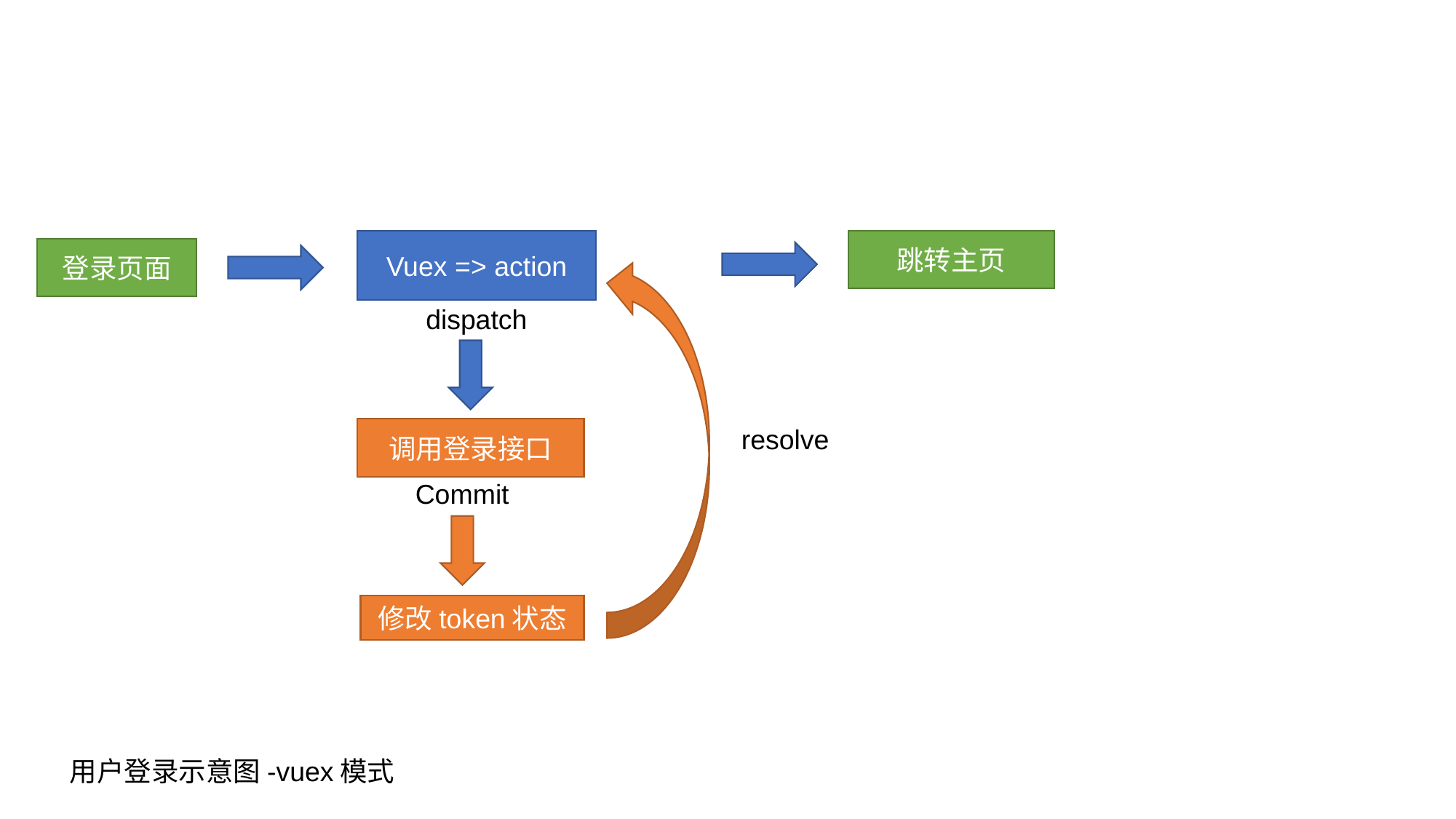

Vuex => action
跳转主页
登录页面

dispatch

resolve
调用登录接口
Commit

修改token状态
用户登录示意图-vuex模式